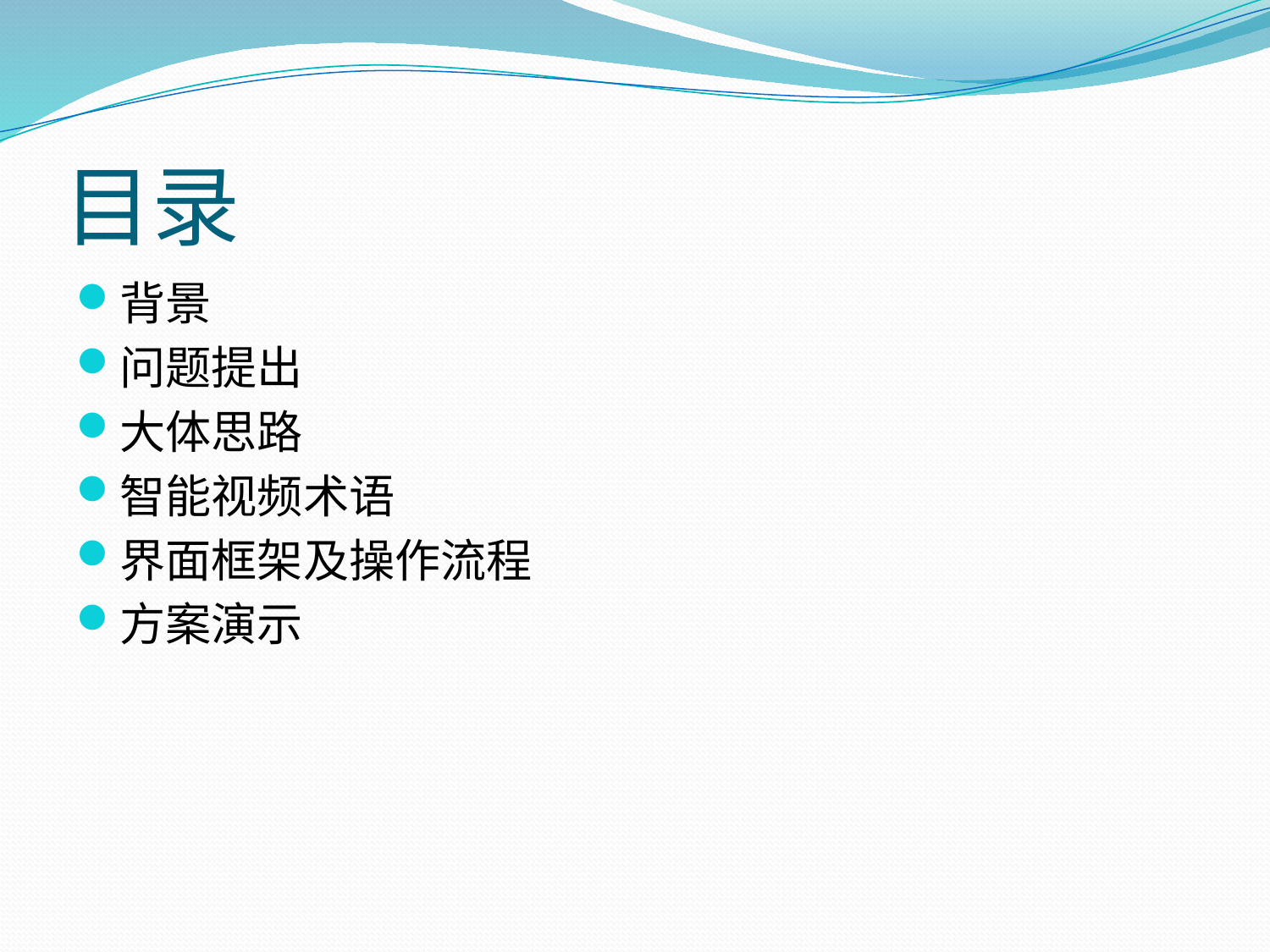

# 目录
背景
问题提出
大体思路
智能视频术语
界面框架及操作流程
方案演示